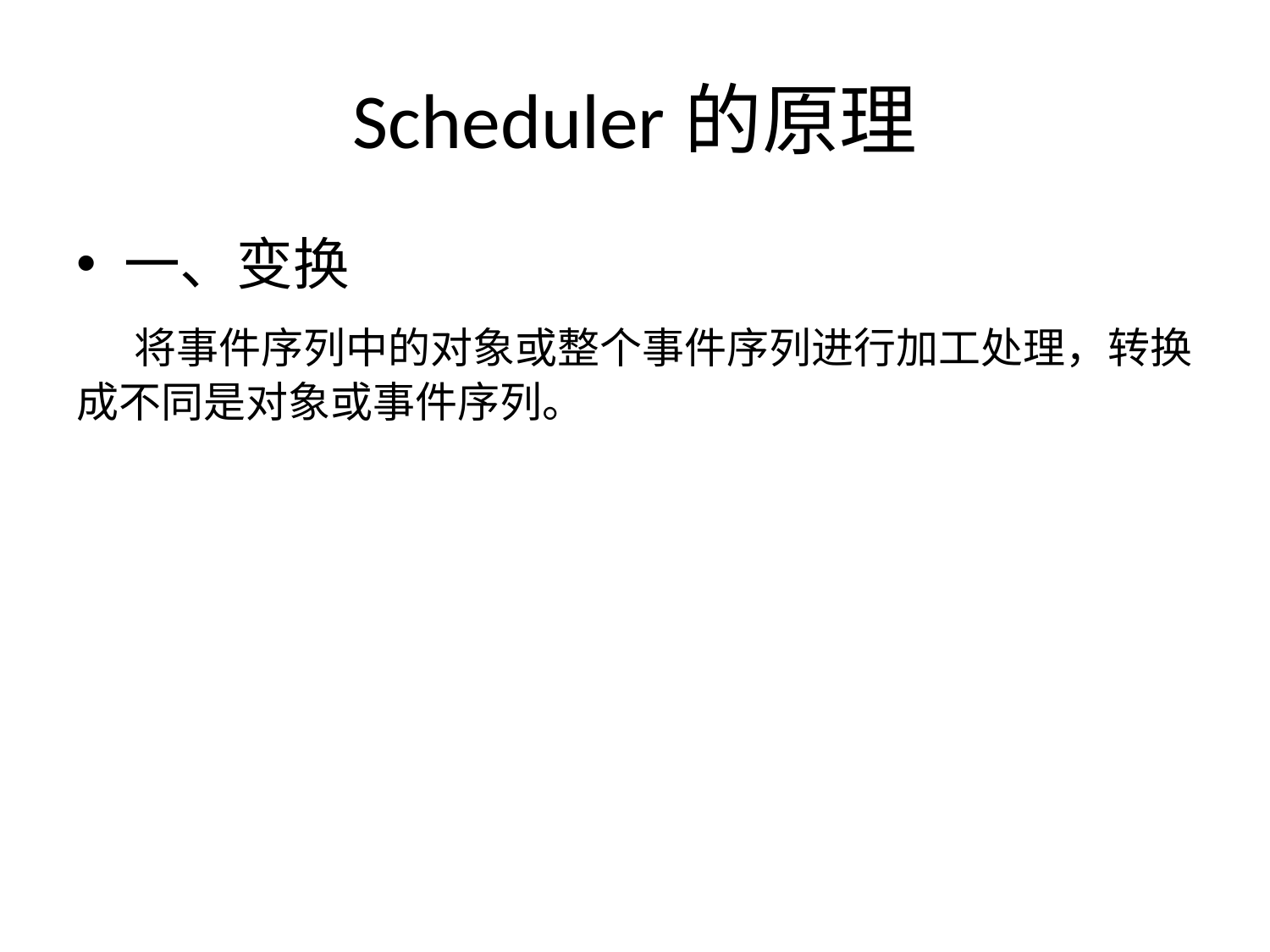

# Scheduler的原理
一、变换
    将事件序列中的对象或整个事件序列进行加工处理，转换成不同是对象或事件序列。